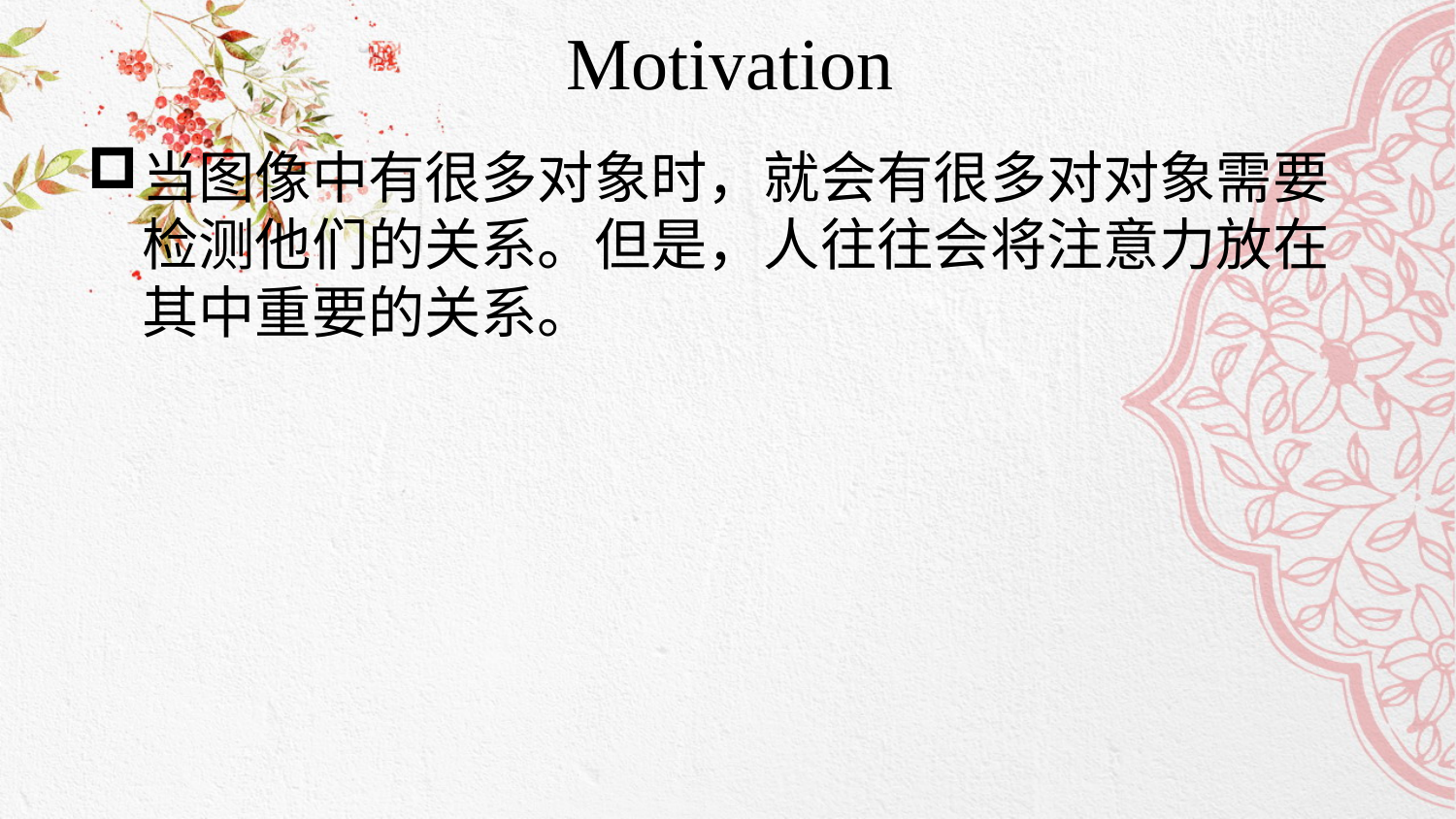

# Motivation
当图像中有很多对象时，就会有很多对对象需要检测他们的关系。但是，人往往会将注意力放在其中重要的关系。